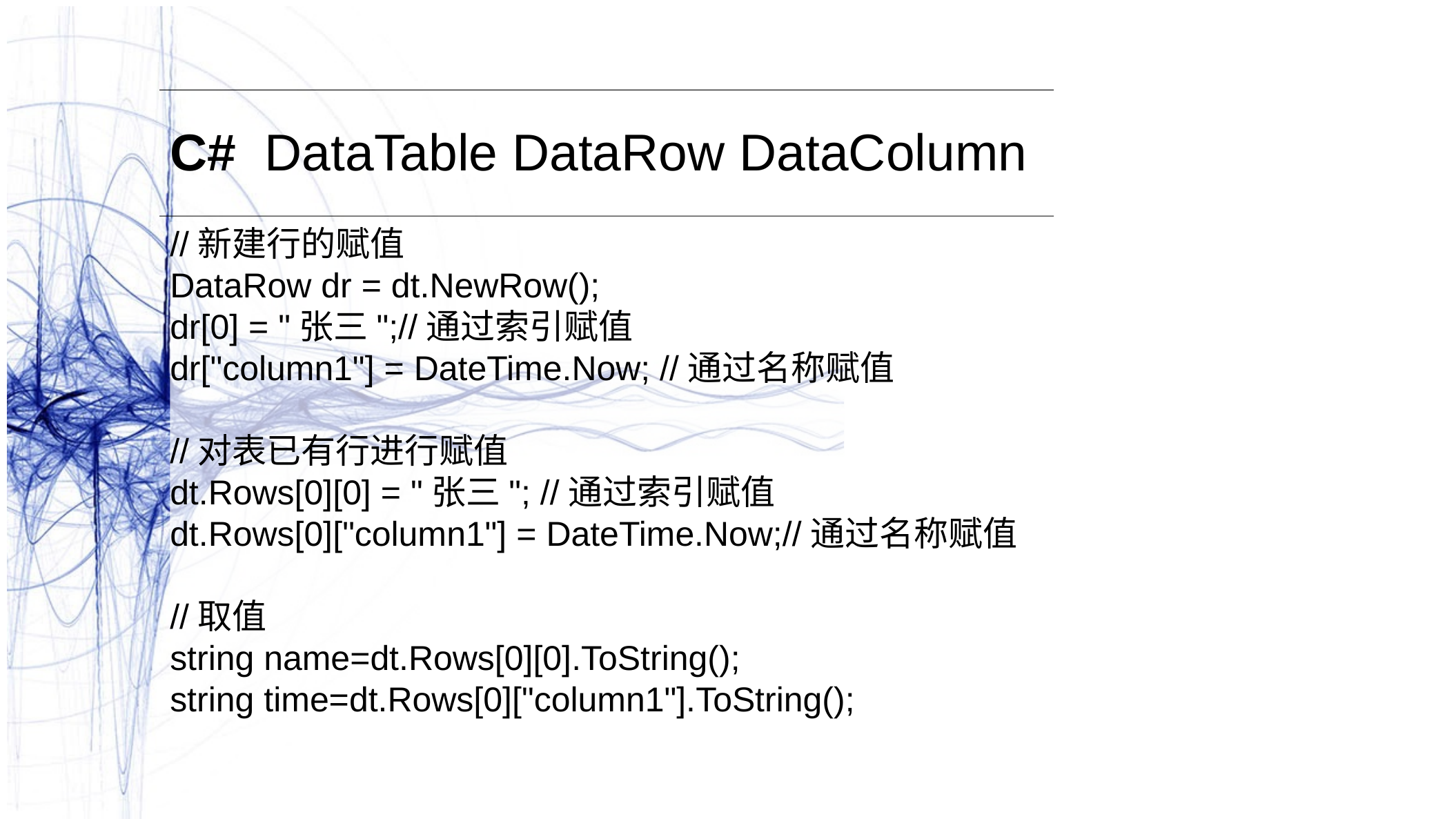

C#  DataTable DataRow DataColumn

//新建行的赋值
DataRow dr = dt.NewRow();
dr[0] = "张三";//通过索引赋值
dr["column1"] = DateTime.Now; //通过名称赋值

//对表已有行进行赋值
dt.Rows[0][0] = "张三"; //通过索引赋值
dt.Rows[0]["column1"] = DateTime.Now;//通过名称赋值

//取值
string name=dt.Rows[0][0].ToString();
string time=dt.Rows[0]["column1"].ToString();